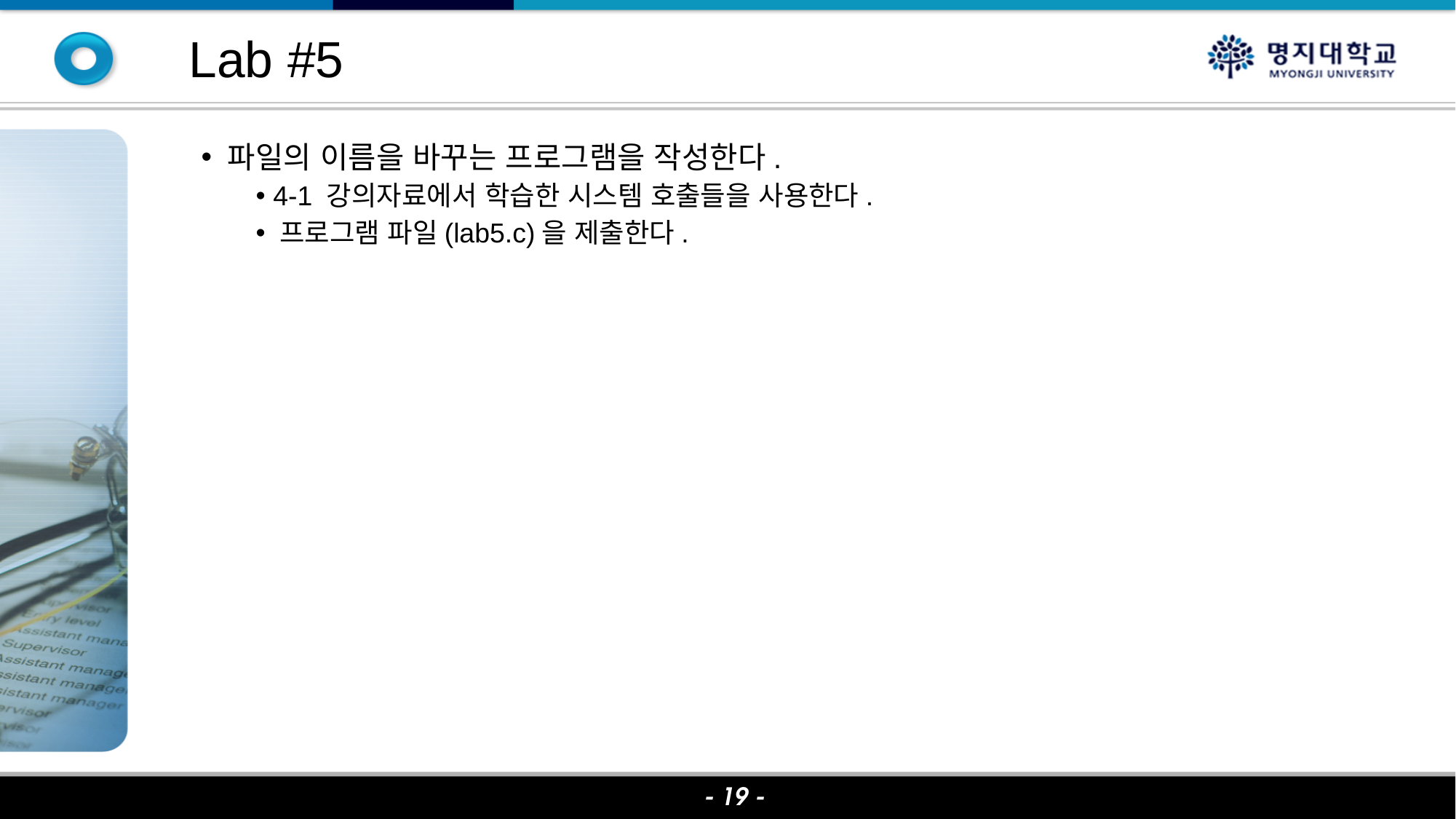

Lab #5
 파일의 이름을 바꾸는 프로그램을 작성한다.
 4-1 강의자료에서 학습한 시스템 호출들을 사용한다.
 프로그램 파일(lab5.c)을 제출한다.
- 19 -